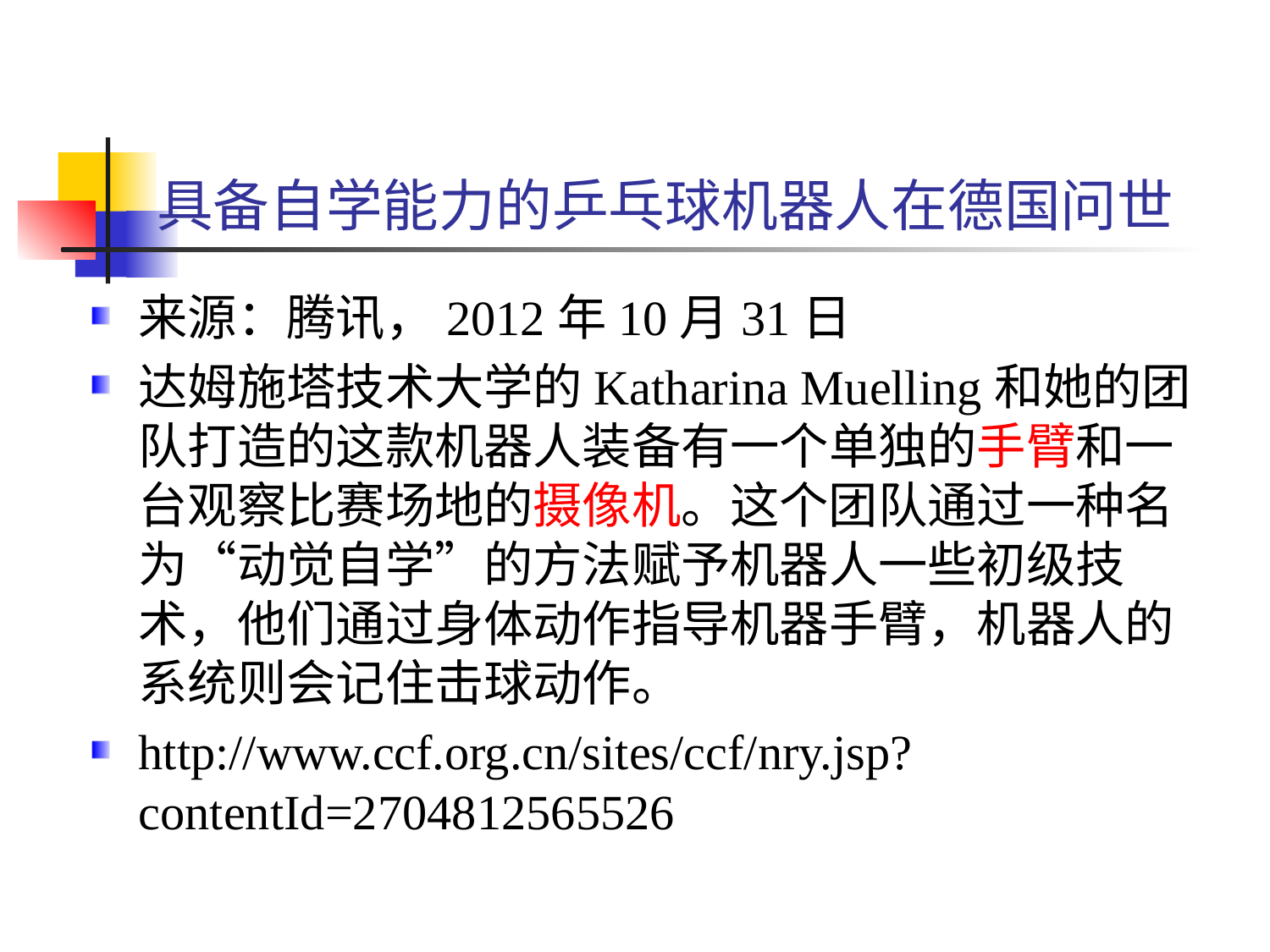

# 具备自学能力的乒乓球机器人在德国问世
来源：腾讯，2012年10月31日
达姆施塔技术大学的Katharina Muelling和她的团队打造的这款机器人装备有一个单独的手臂和一台观察比赛场地的摄像机。这个团队通过一种名为“动觉自学”的方法赋予机器人一些初级技术，他们通过身体动作指导机器手臂，机器人的系统则会记住击球动作。
http://www.ccf.org.cn/sites/ccf/nry.jsp?contentId=2704812565526